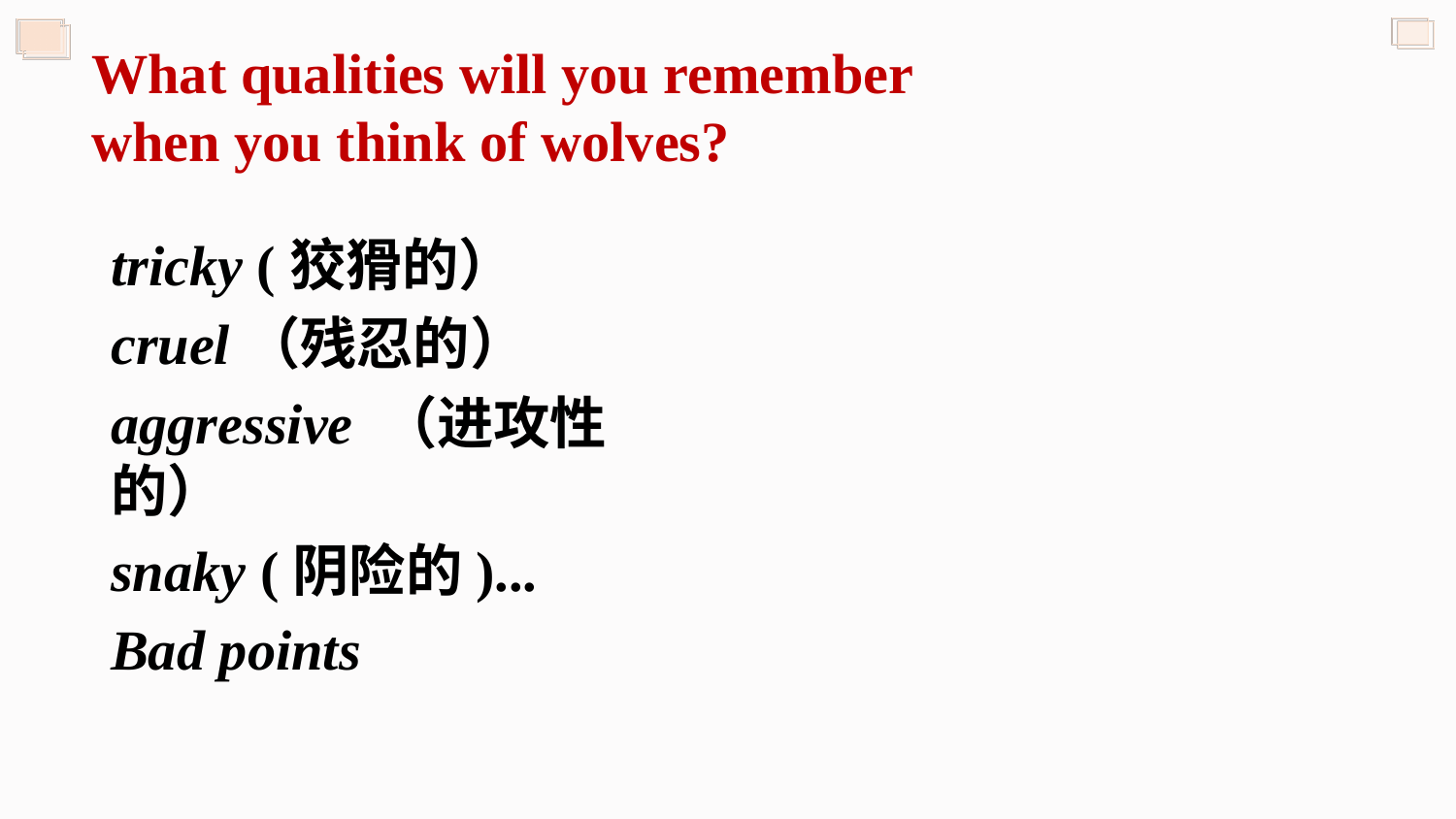

What qualities will you remember
when you think of wolves?
tricky (狡猾的）
cruel（残忍的）
aggressive （进攻性的）
snaky (阴险的)...
Bad points